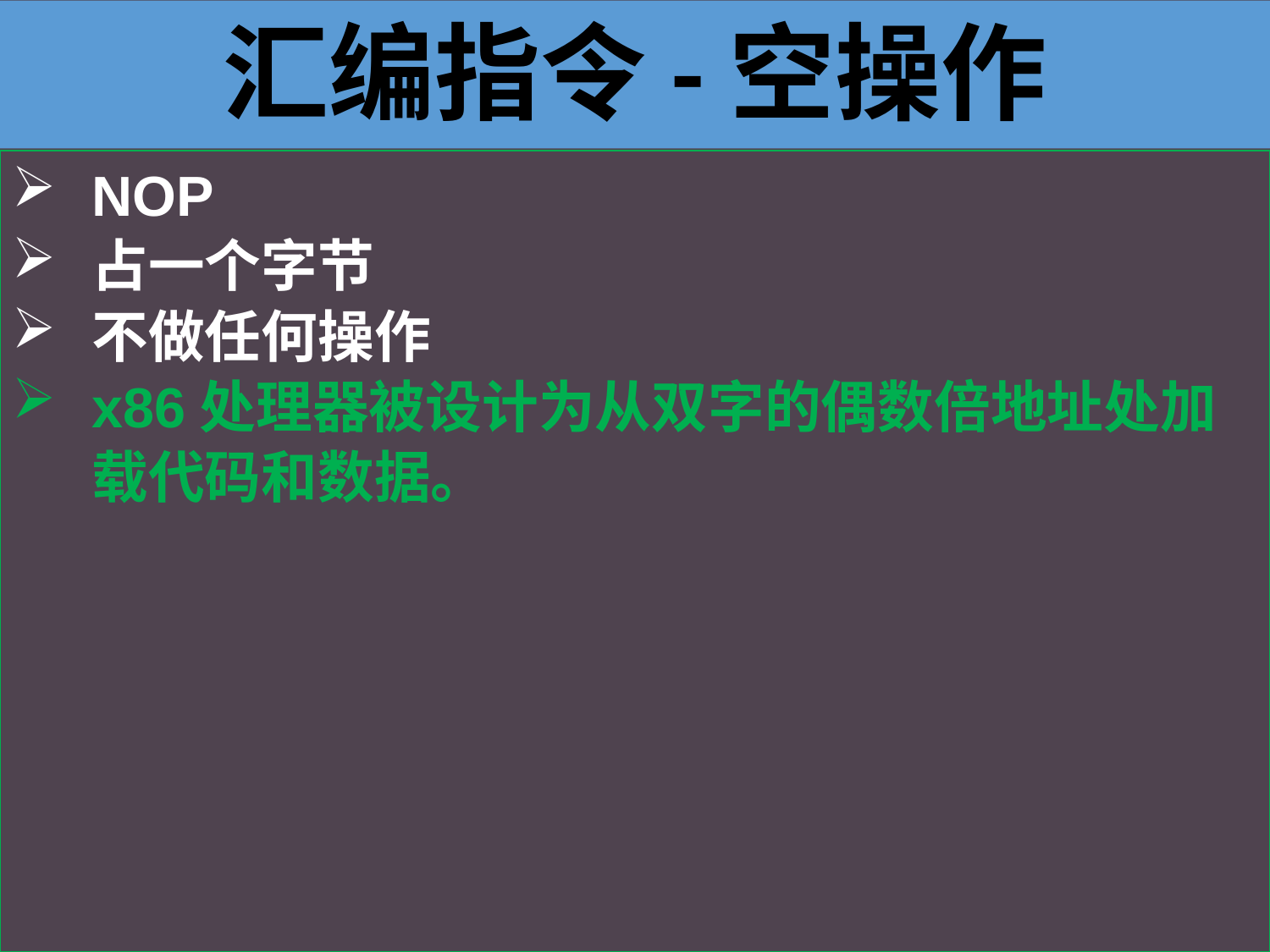

汇编指令-空操作
NOP
占一个字节
不做任何操作
x86处理器被设计为从双字的偶数倍地址处加载代码和数据。